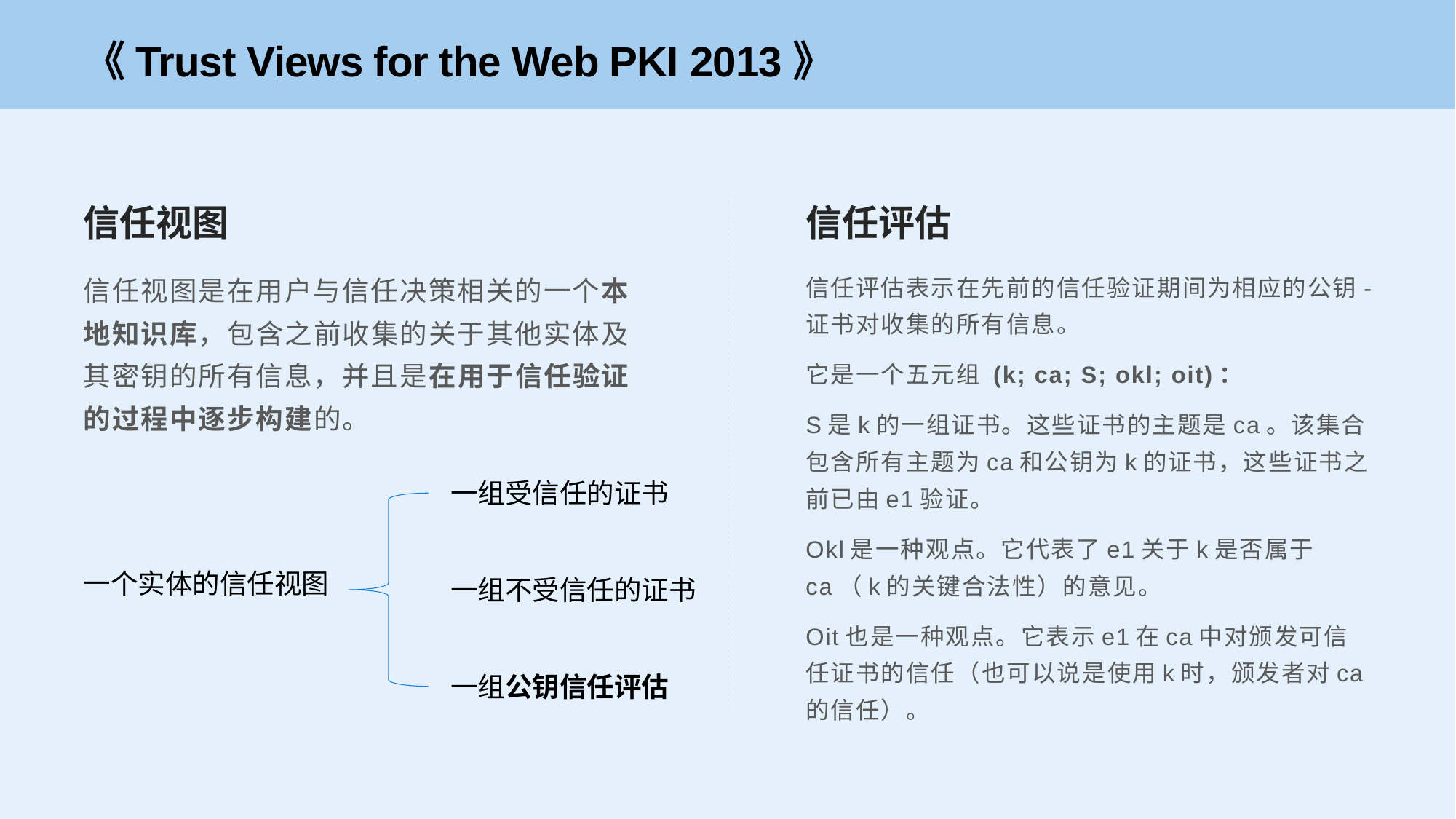

《Trust Views for the Web PKI 2013》
信任视图
信任评估
信任视图是在用户与信任决策相关的一个本地知识库，包含之前收集的关于其他实体及其密钥的所有信息，并且是在用于信任验证的过程中逐步构建的。
信任评估表示在先前的信任验证期间为相应的公钥-证书对收集的所有信息。
它是一个五元组 (k; ca; S; okl; oit)：
S是k的一组证书。这些证书的主题是ca。该集合包含所有主题为ca和公钥为k的证书，这些证书之前已由e1验证。
Okl是一种观点。它代表了e1关于k是否属于ca（k的关键合法性）的意见。
Oit也是一种观点。它表示e1在ca中对颁发可信任证书的信任（也可以说是使用k时，颁发者对ca的信任）。
一组受信任的证书

一个实体的信任视图
一组不受信任的证书
一组公钥信任评估